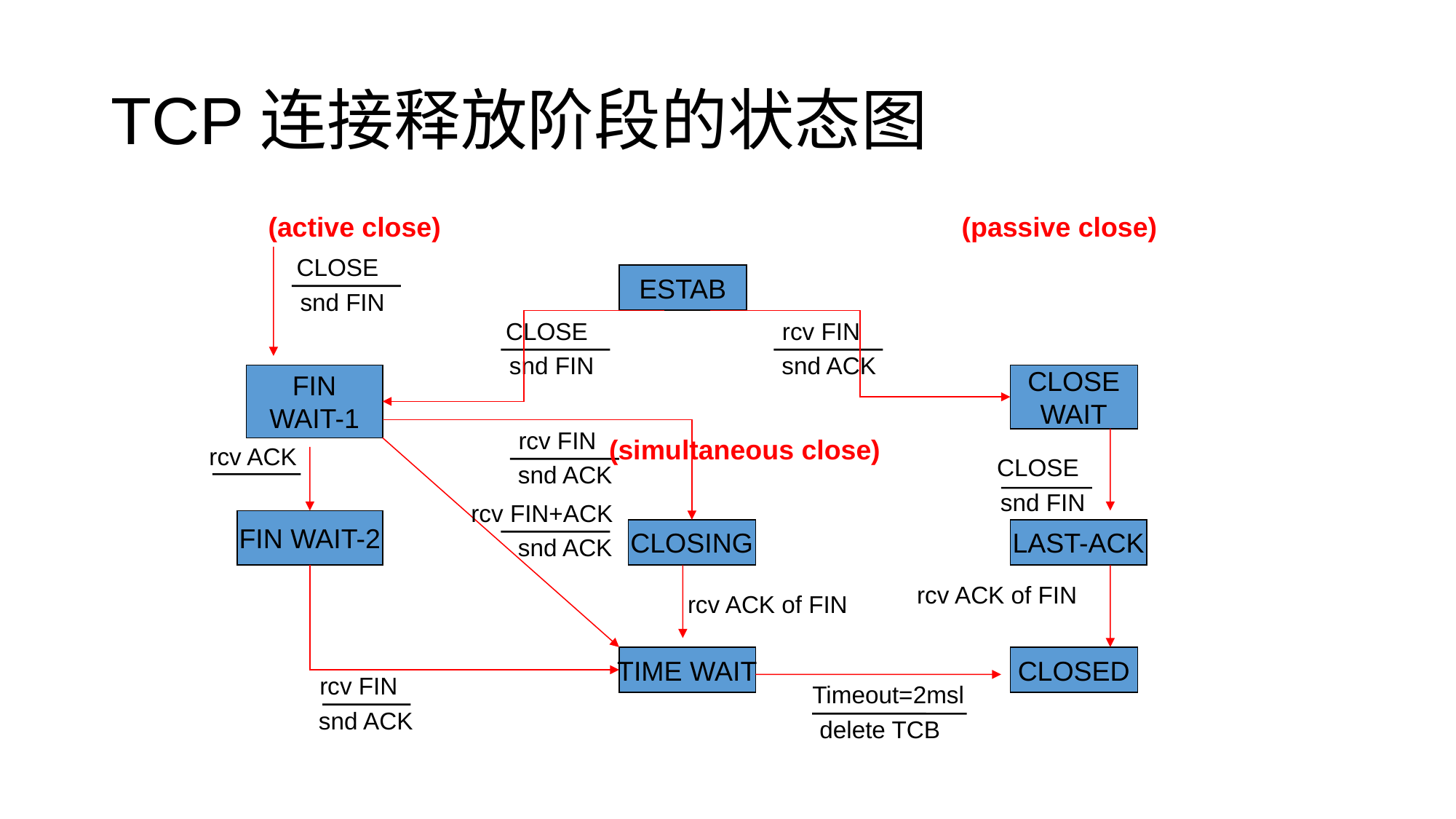

# TCP连接释放阶段的状态图
(active close)
(passive close)

CLOSE
ESTAB
snd FIN

CLOSE
rcv FIN
snd FIN
snd ACK

FIN
WAIT-1
CLOSE
WAIT
rcv FIN
(simultaneous close)

rcv ACK

CLOSE
snd ACK

snd FIN

rcv FIN+ACK
FIN WAIT-2
CLOSING
LAST-ACK
snd ACK

rcv ACK of FIN
rcv ACK of FIN
TIME WAIT
CLOSED
rcv FIN

Timeout=2msl
snd ACK

delete TCB